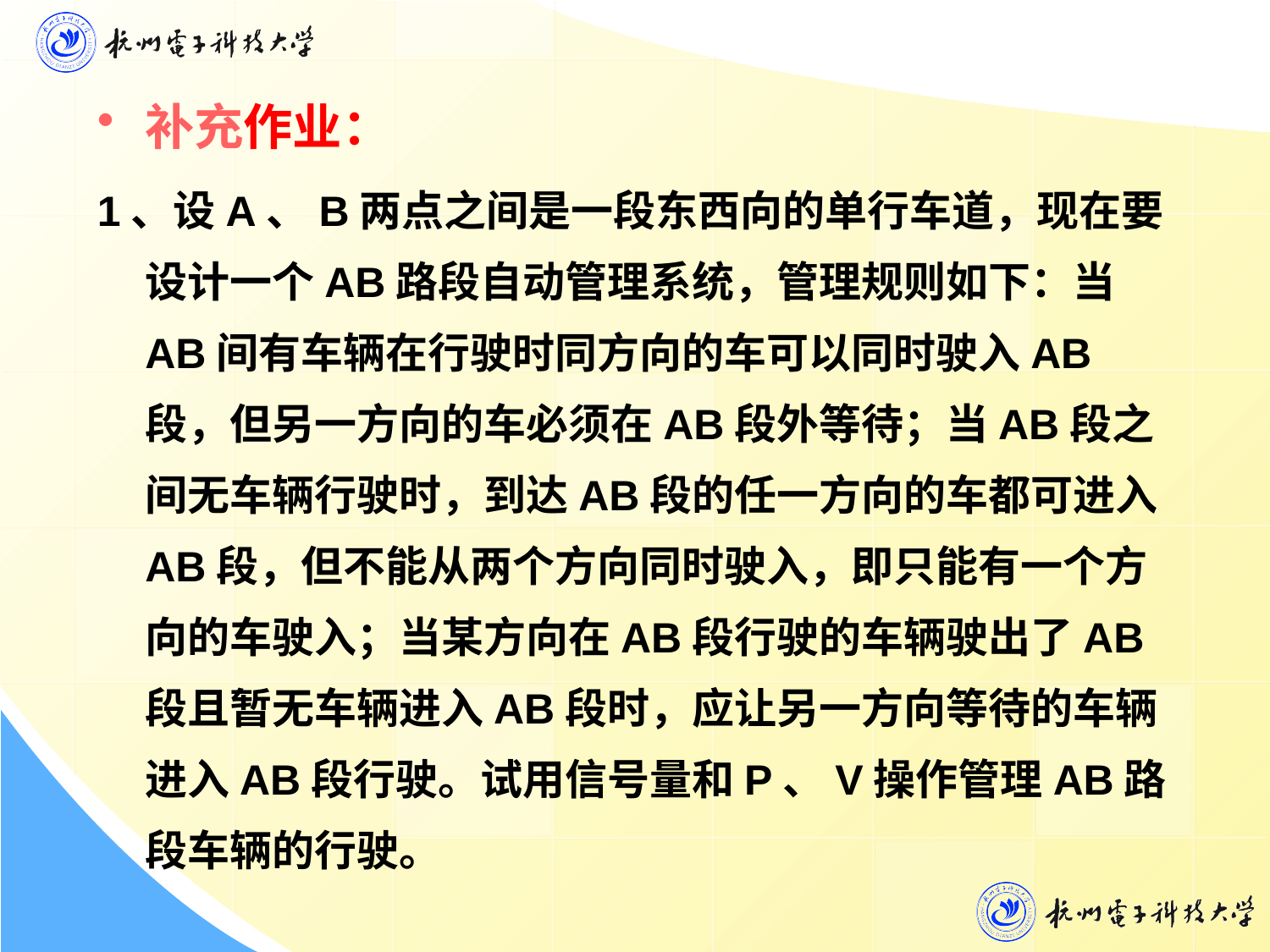

补充作业：
1、设A、B两点之间是一段东西向的单行车道，现在要设计一个AB路段自动管理系统，管理规则如下：当AB间有车辆在行驶时同方向的车可以同时驶入AB段，但另一方向的车必须在AB段外等待；当AB段之间无车辆行驶时，到达AB段的任一方向的车都可进入AB段，但不能从两个方向同时驶入，即只能有一个方向的车驶入；当某方向在AB段行驶的车辆驶出了AB段且暂无车辆进入AB段时，应让另一方向等待的车辆进入AB段行驶。试用信号量和P、V操作管理AB路段车辆的行驶。